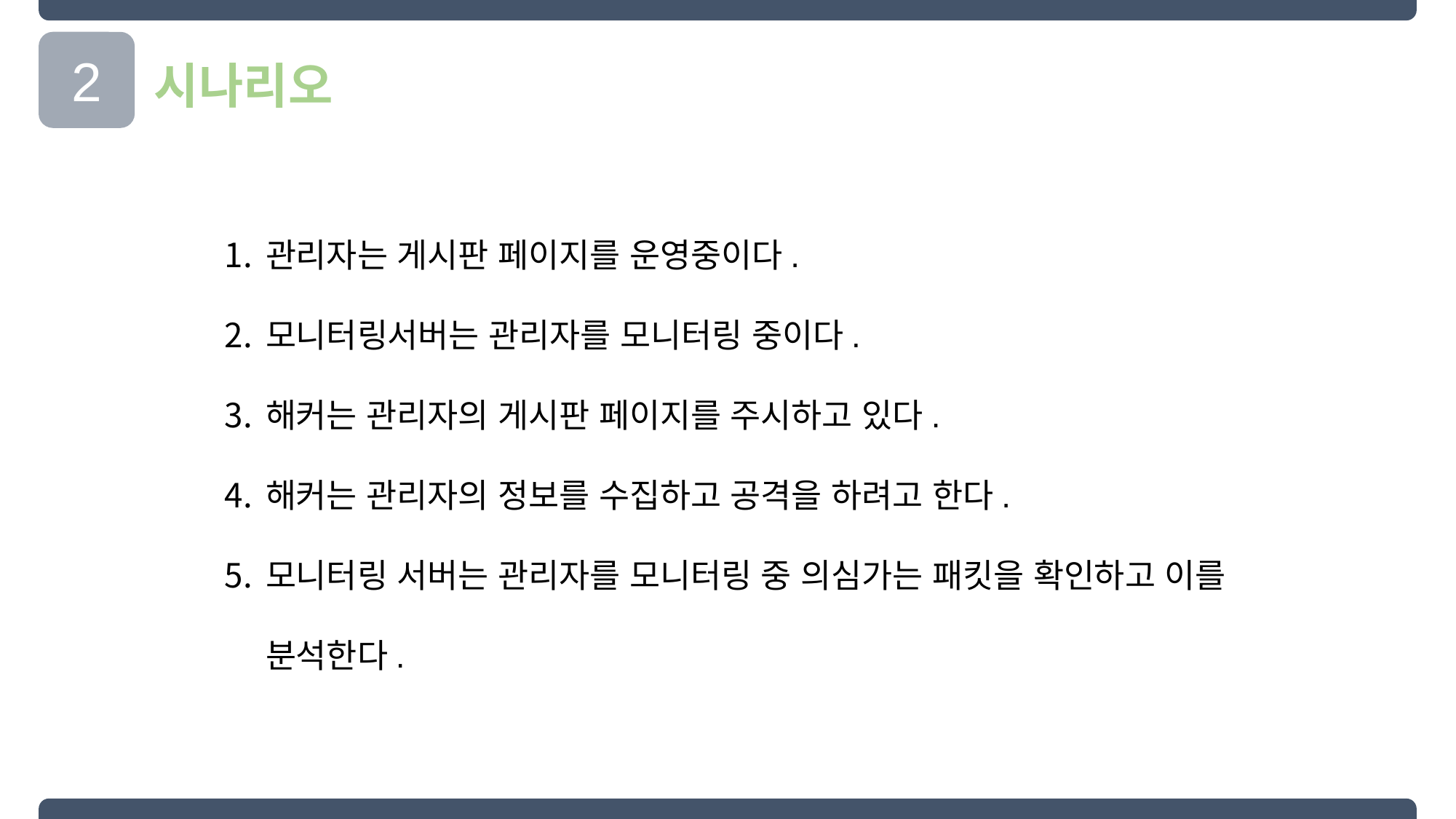

2
시나리오

관리자는 게시판 페이지를 운영중이다.
모니터링서버는 관리자를 모니터링 중이다.
해커는 관리자의 게시판 페이지를 주시하고 있다.
해커는 관리자의 정보를 수집하고 공격을 하려고 한다.
모니터링 서버는 관리자를 모니터링 중 의심가는 패킷을 확인하고 이를 분석한다.